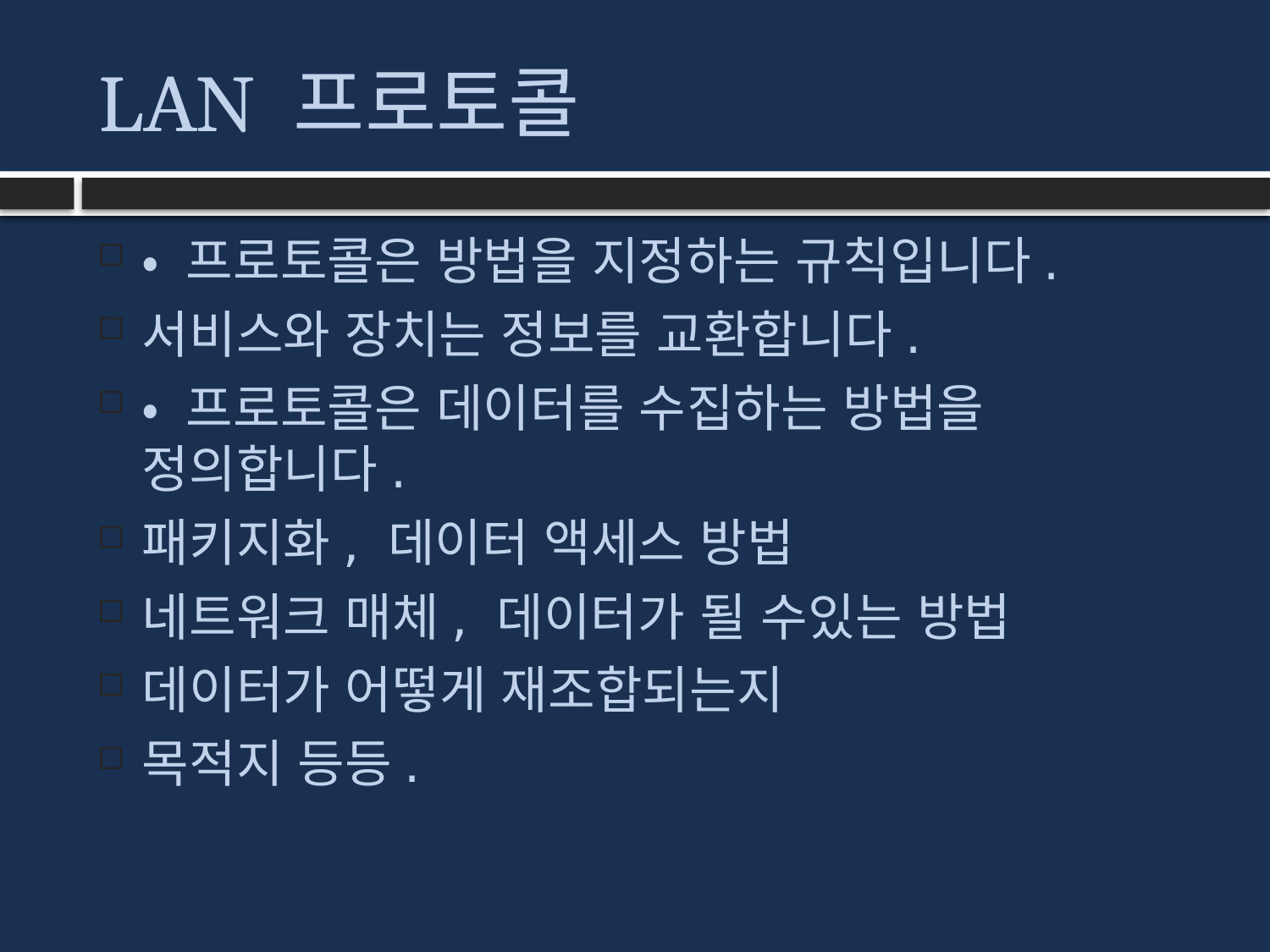

# LAN 프로토콜
• 프로토콜은 방법을 지정하는 규칙입니다.
서비스와 장치는 정보를 교환합니다.
• 프로토콜은 데이터를 수집하는 방법을 정의합니다.
패키지화, 데이터 액세스 방법
네트워크 매체, 데이터가 될 수있는 방법
데이터가 어떻게 재조합되는지
목적지 등등.